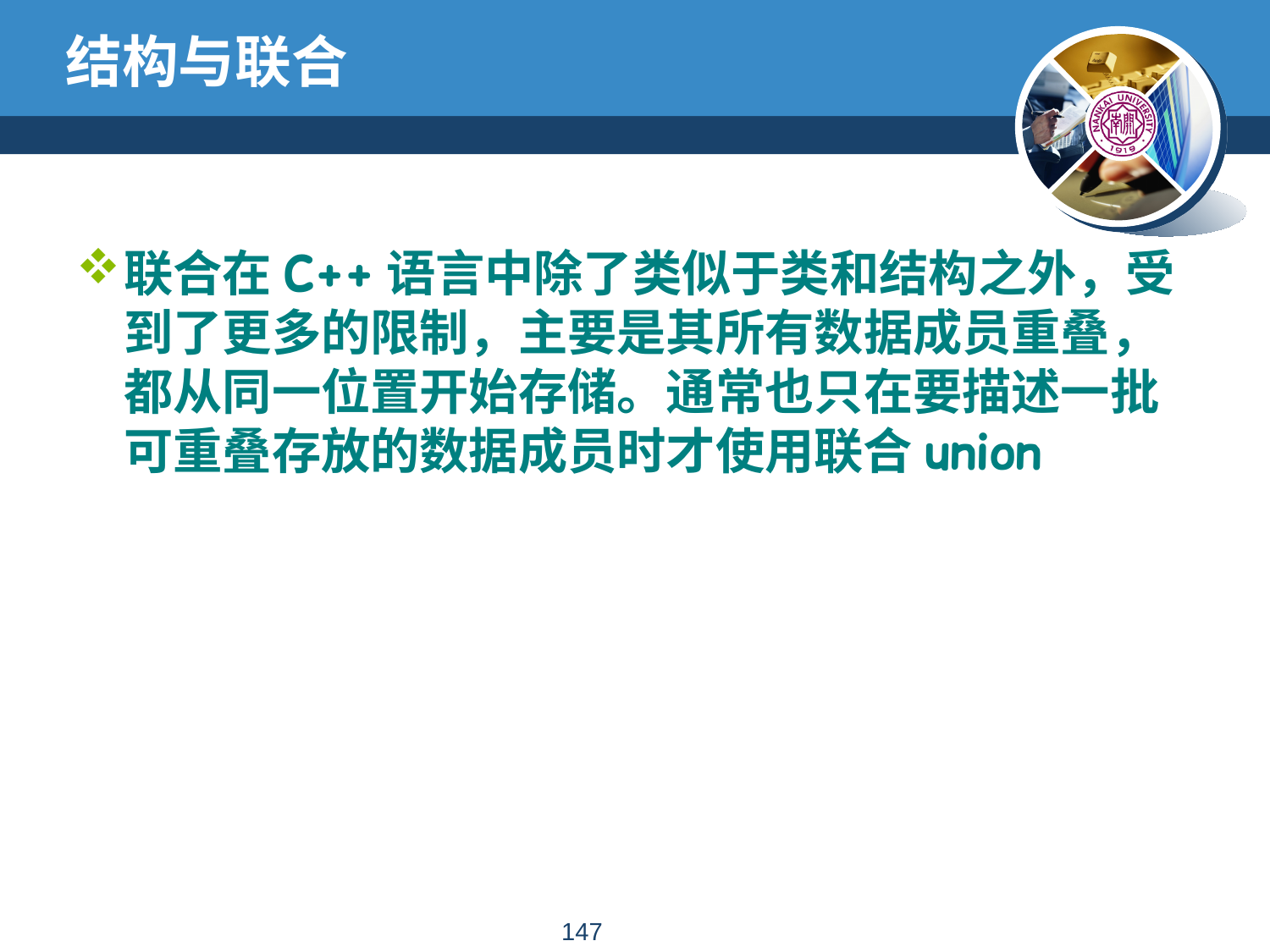

# 结构与联合
联合在C++语言中除了类似于类和结构之外，受到了更多的限制，主要是其所有数据成员重叠，都从同一位置开始存储。通常也只在要描述一批可重叠存放的数据成员时才使用联合union
147